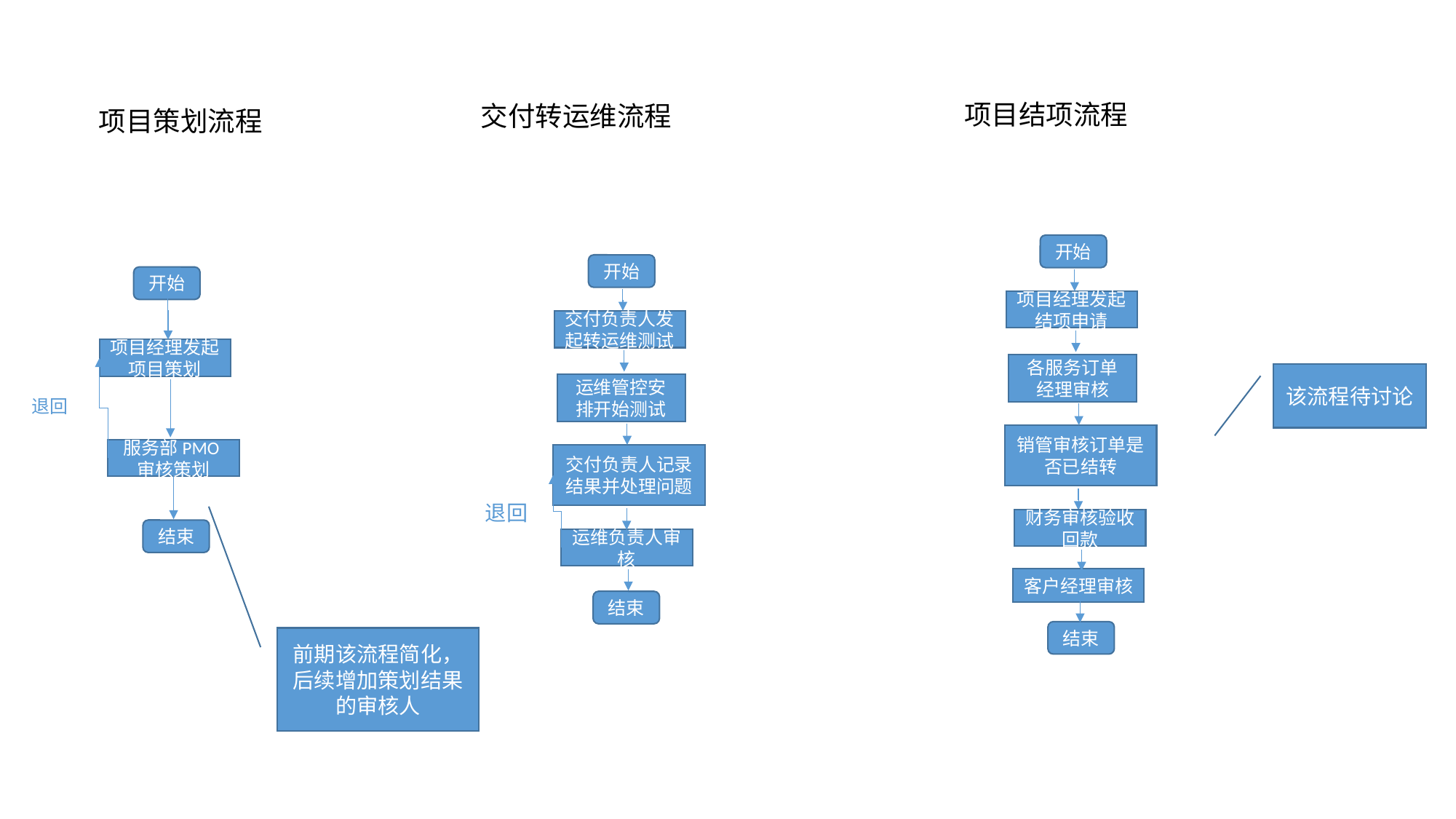

项目结项流程
交付转运维流程
项目策划流程
开始
项目经理发起结项申请
各服务订单经理审核
销管审核订单是否已结转
财务审核验收回款
客户经理审核
结束
开始
交付负责人发起转运维测试
运维管控安排开始测试
交付负责人记录结果并处理问题
退回
运维负责人审核
结束
开始
项目经理发起项目策划
退回
服务部PMO审核策划
结束
该流程待讨论
前期该流程简化，后续增加策划结果的审核人